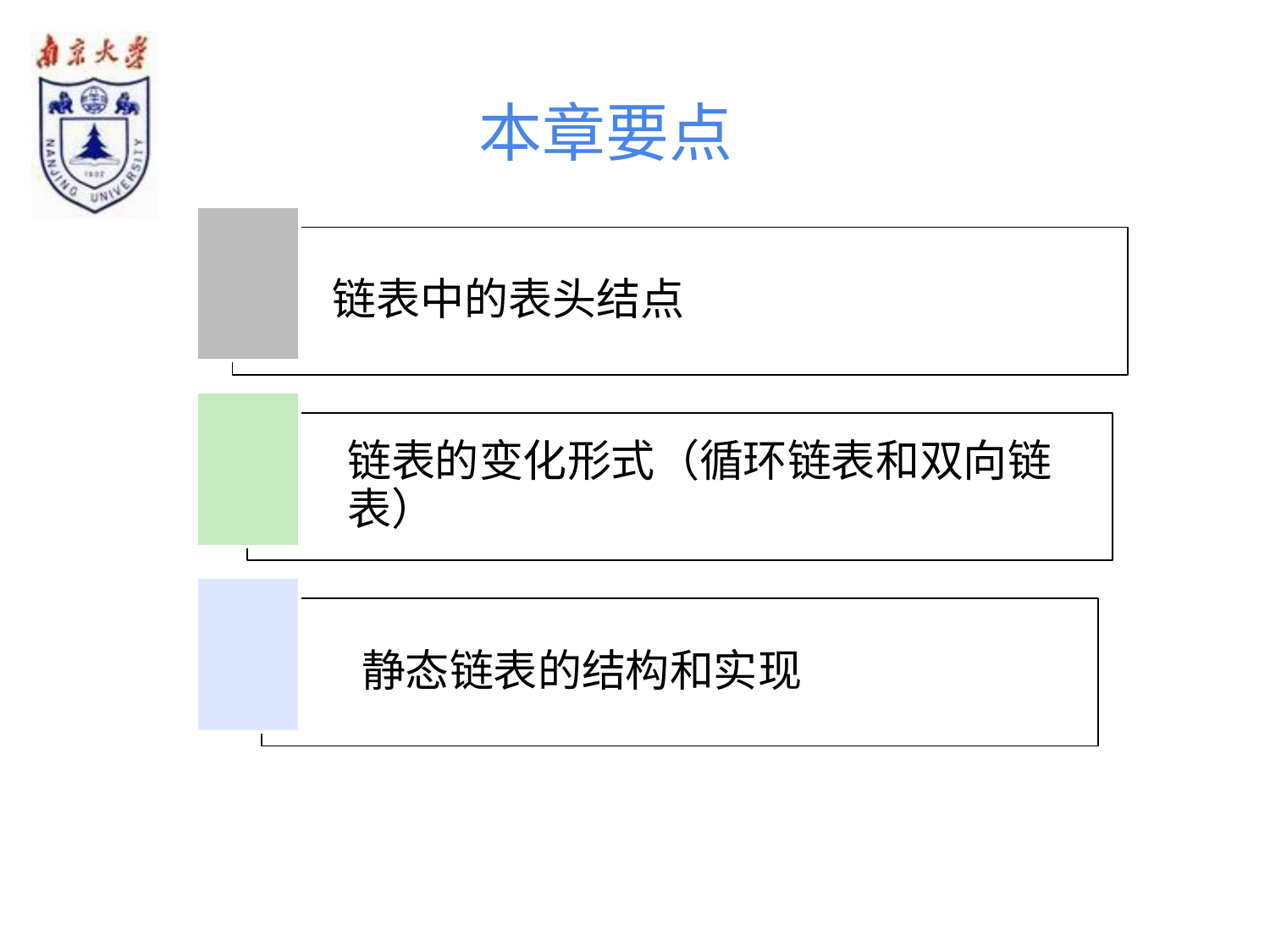

本章要点
链表中的表头结点
链表的变化形式（循环链表和双向链表）
静态链表的结构和实现